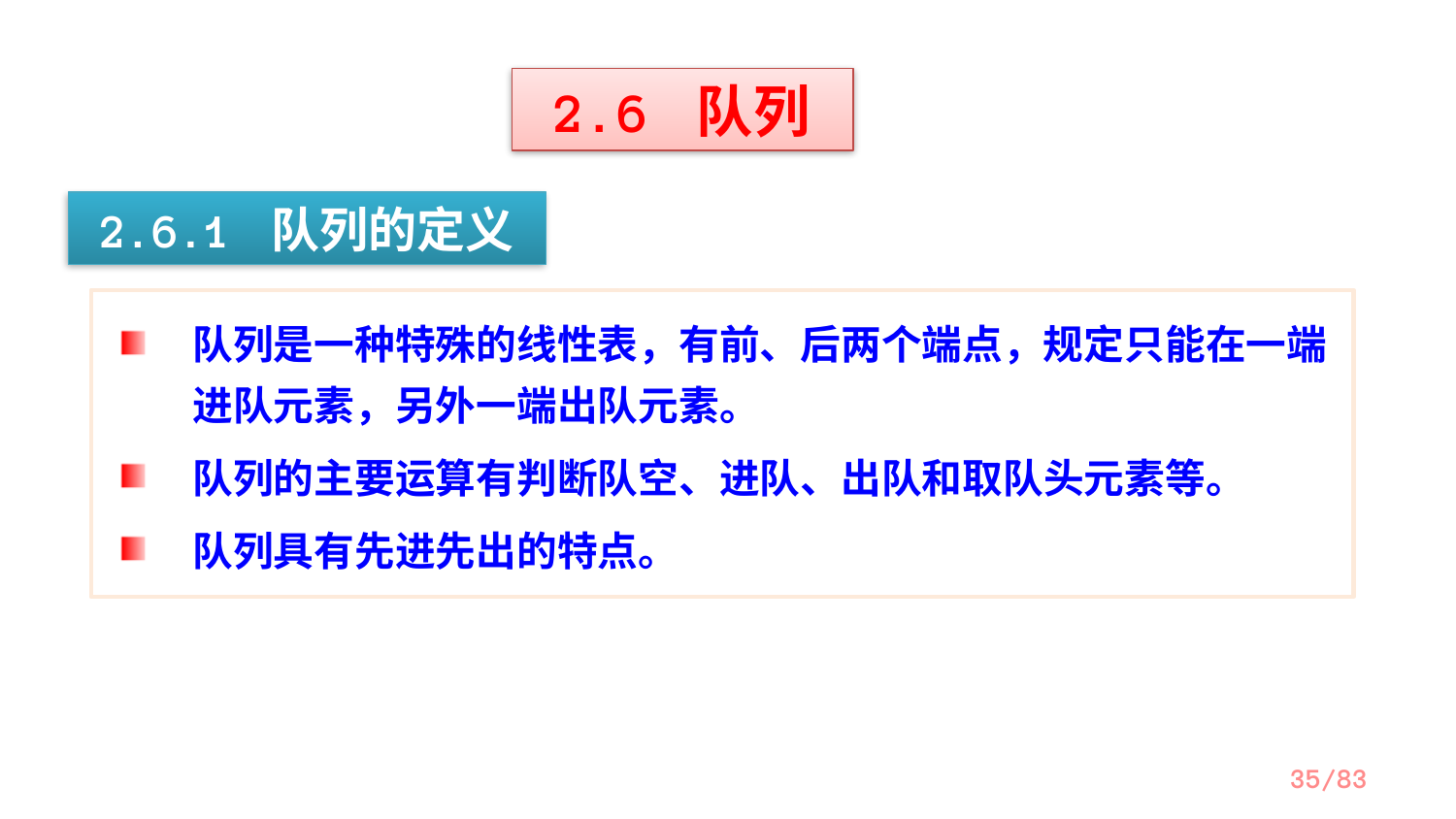

2.6 队列
2.6.1 队列的定义
队列是一种特殊的线性表，有前、后两个端点，规定只能在一端进队元素，另外一端出队元素。
队列的主要运算有判断队空、进队、出队和取队头元素等。
队列具有先进先出的特点。
35/83